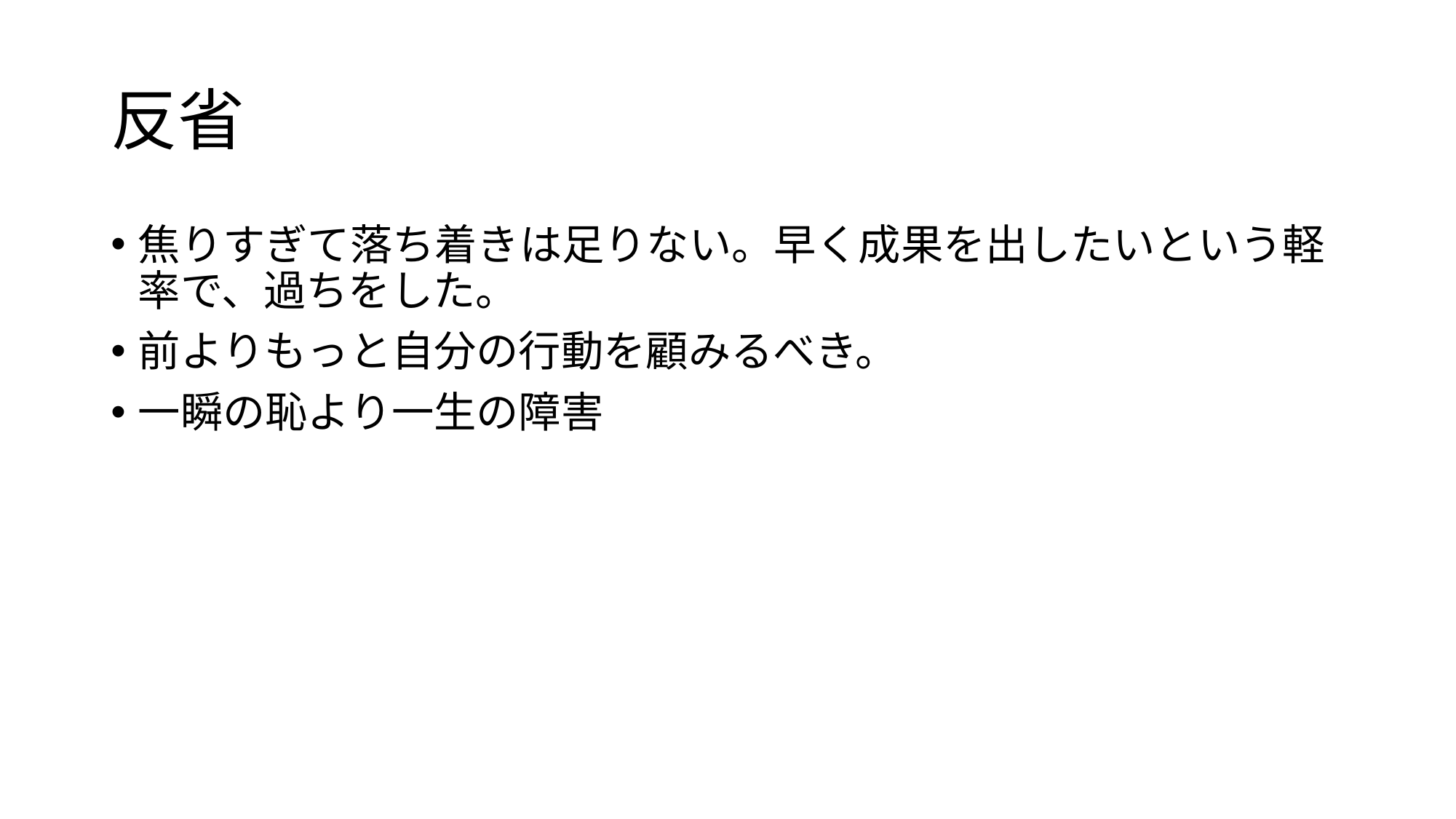

# 反省
焦りすぎて落ち着きは足りない。早く成果を出したいという軽率で、過ちをした。
前よりもっと自分の行動を顧みるべき。
一瞬の恥より一生の障害